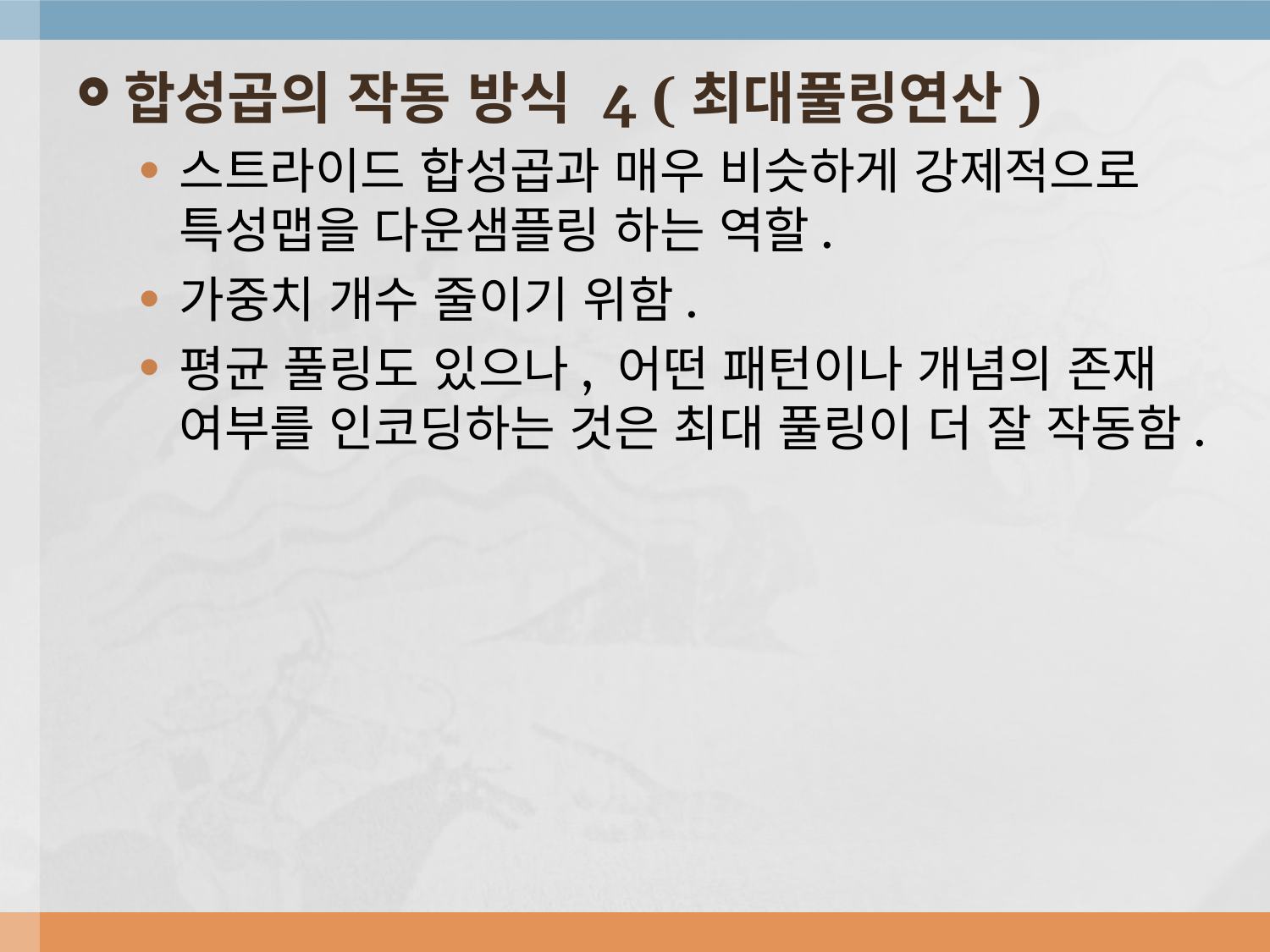

합성곱의 작동 방식 4 (최대풀링연산)
스트라이드 합성곱과 매우 비슷하게 강제적으로 특성맵을 다운샘플링 하는 역할.
가중치 개수 줄이기 위함.
평균 풀링도 있으나, 어떤 패턴이나 개념의 존재 여부를 인코딩하는 것은 최대 풀링이 더 잘 작동함.